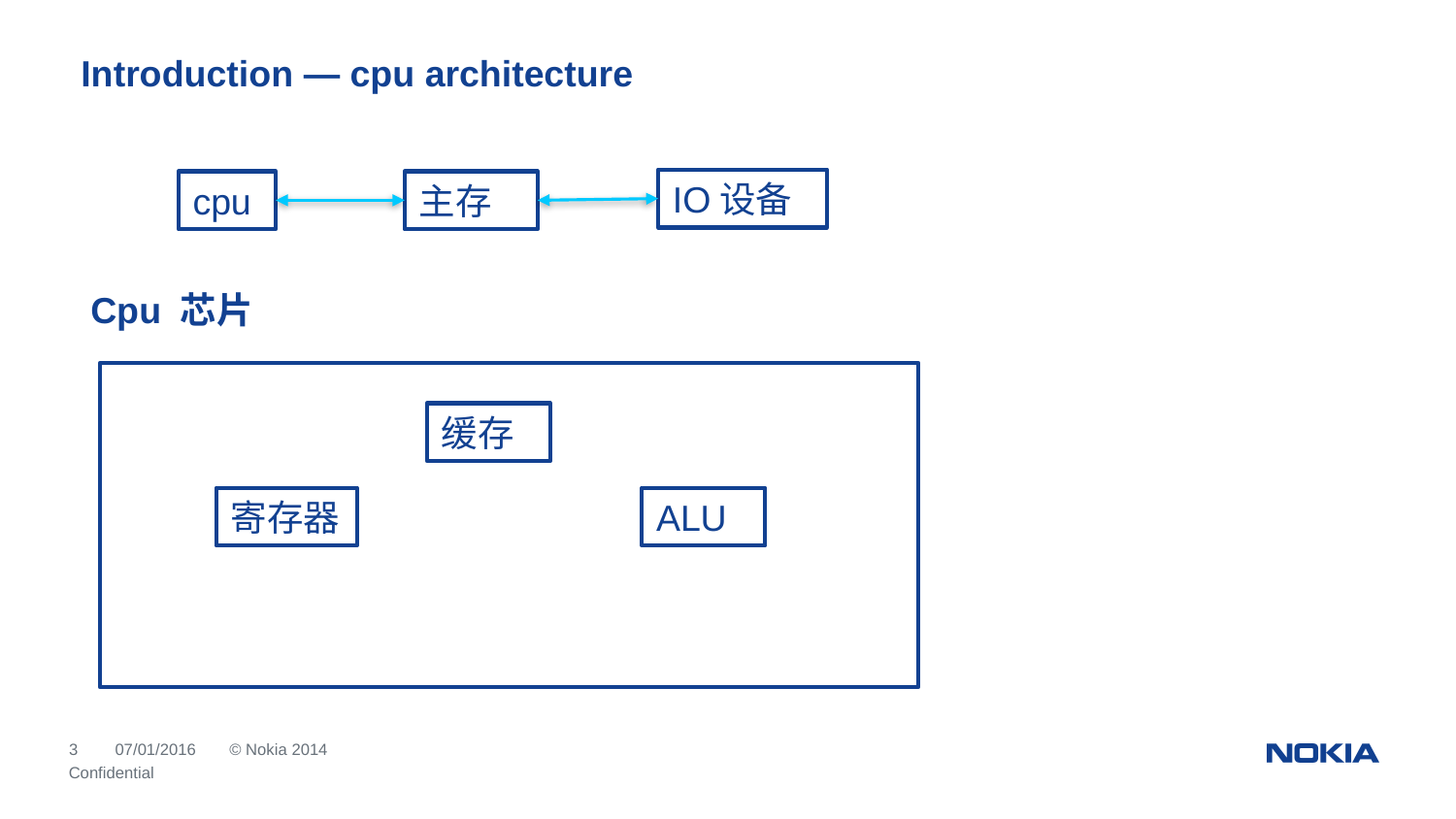

Introduction — cpu architecture
IO设备
主存
cpu
Cpu 芯片

缓存
寄存器
ALU